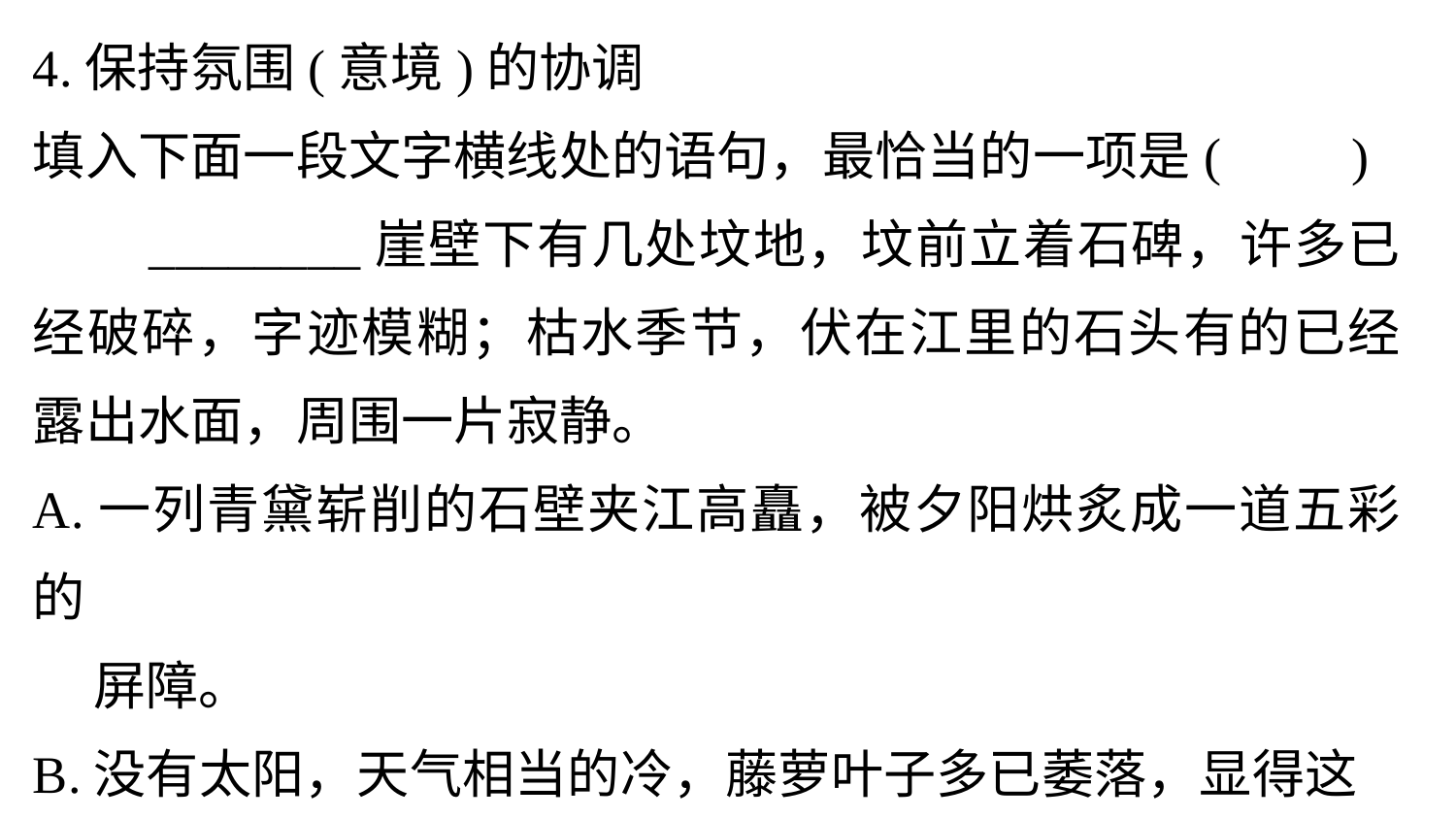

4.保持氛围(意境)的协调
填入下面一段文字横线处的语句，最恰当的一项是(　　)
        ________崖壁下有几处坟地，坟前立着石碑，许多已经破碎，字迹模糊；枯水季节，伏在江里的石头有的已经露出水面，周围一片寂静。
A.一列青黛崭削的石壁夹江高矗，被夕阳烘炙成一道五彩的
    屏障。
B.没有太阳，天气相当的冷，藤萝叶子多已萎落，显得这一
    带崖壁十分瘦削。